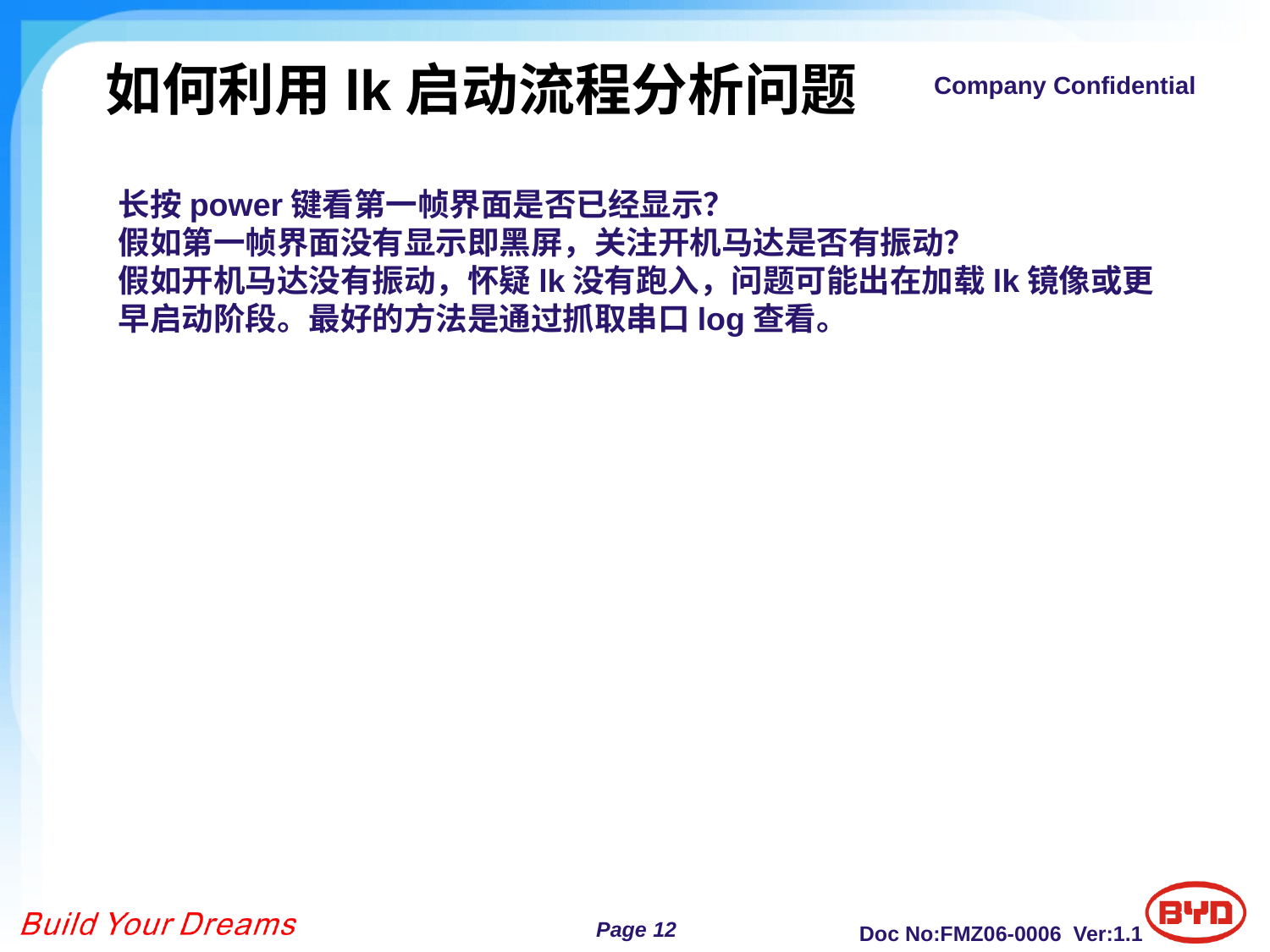

# 如何利用lk启动流程分析问题
长按power键看第一帧界面是否已经显示？
假如第一帧界面没有显示即黑屏，关注开机马达是否有振动？
假如开机马达没有振动，怀疑lk没有跑入，问题可能出在加载lk镜像或更早启动阶段。最好的方法是通过抓取串口log查看。